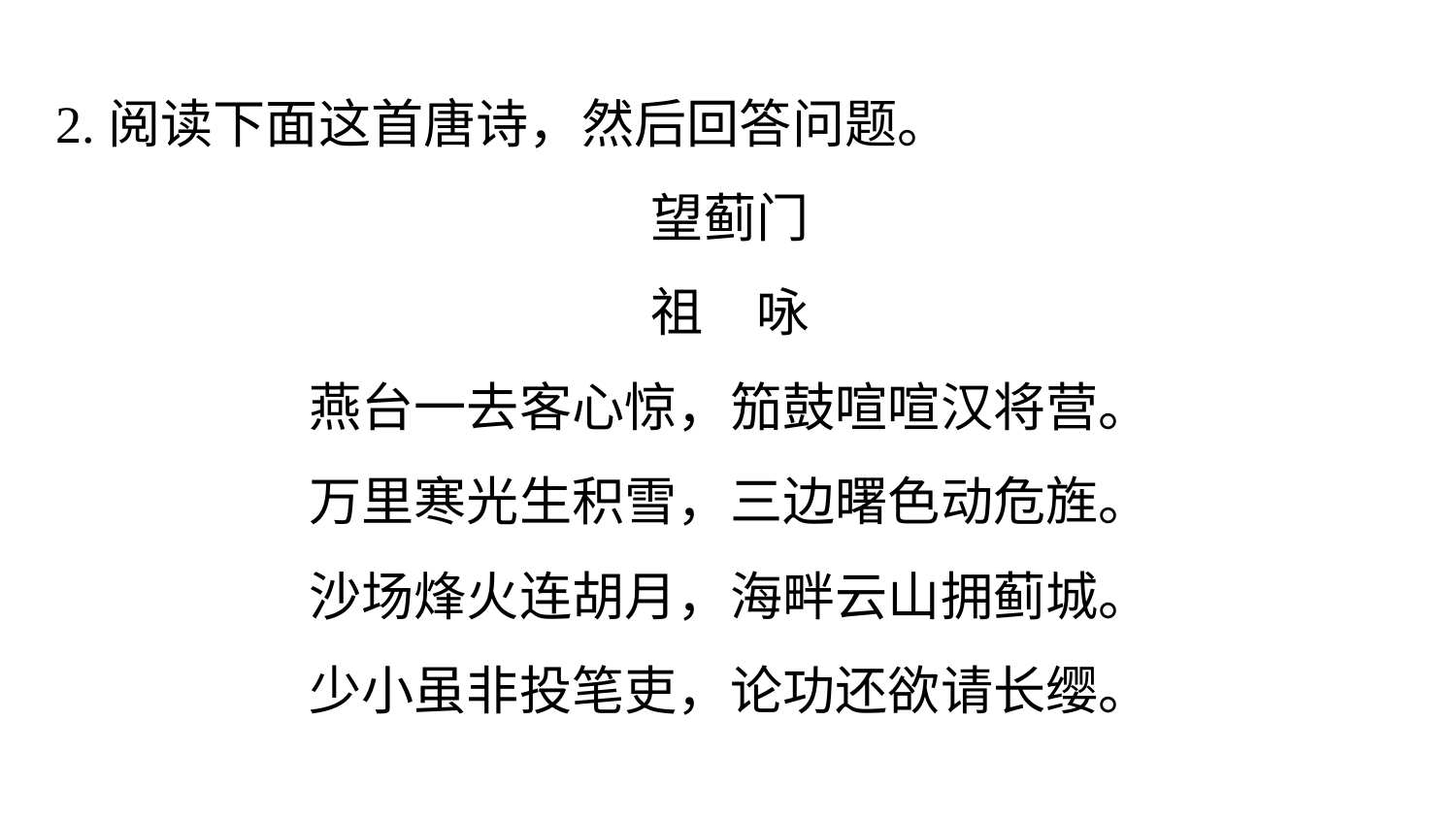

2.阅读下面这首唐诗，然后回答问题。
望蓟门
祖　咏
燕台一去客心惊，笳鼓喧喧汉将营。
万里寒光生积雪，三边曙色动危旌。
沙场烽火连胡月，海畔云山拥蓟城。
少小虽非投笔吏，论功还欲请长缨。